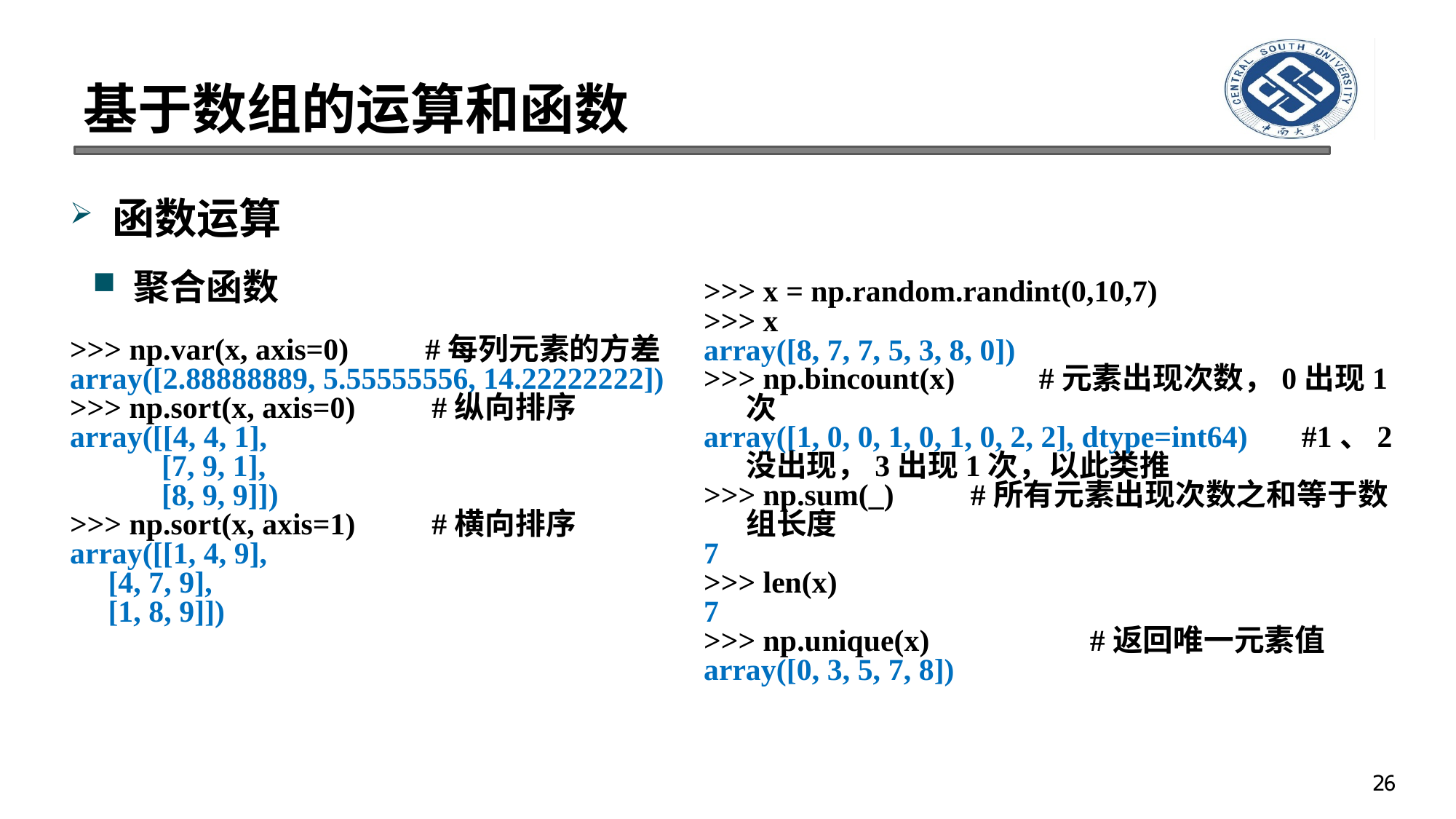

# 基于数组的运算和函数
函数运算
聚合函数

>>> np.var(x, axis=0)          #每列元素的方差
array([2.88888889, 5.55555556, 14.22222222])
>>> np.sort(x, axis=0)          #纵向排序
array([[4, 4, 1],
            [7, 9, 1],
            [8, 9, 9]])
>>> np.sort(x, axis=1)          #横向排序
array([[1, 4, 9],
     [4, 7, 9],
     [1, 8, 9]])
>>> x = np.random.randint(0,10,7)
>>> x
array([8, 7, 7, 5, 3, 8, 0])
>>> np.bincount(x)           #元素出现次数，0出现1次
array([1, 0, 0, 1, 0, 1, 0, 2, 2], dtype=int64)       #1、2没出现，3出现1次，以此类推
>>> np.sum(_)          #所有元素出现次数之和等于数组长度
7
>>> len(x)
7
>>> np.unique(x)                     #返回唯一元素值
array([0, 3, 5, 7, 8])
26